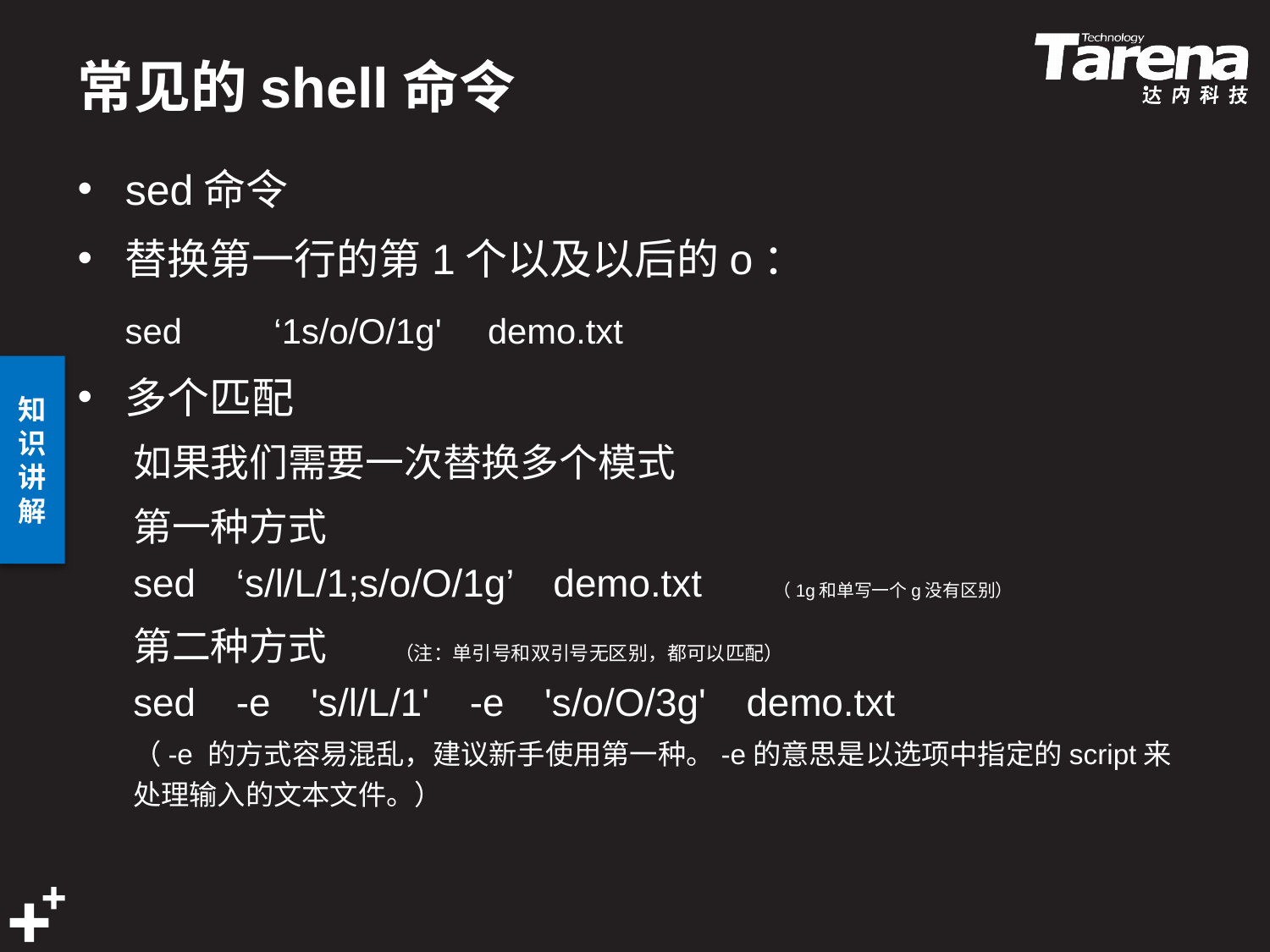

# 常见的shell命令
sed命令
替换第一行的第1个以及以后的o： 
    sed    ‘1s/o/O/1g'  demo.txt 
多个匹配 
如果我们需要一次替换多个模式 
第一种方式  
sed  ‘s/l/L/1;s/o/O/1g’  demo.txt    （1g和单写一个g没有区别）
第二种方式   （注：单引号和双引号无区别，都可以匹配）
sed  -e  's/l/L/1'  -e  's/o/O/3g'  demo.txt
（-e 的方式容易混乱，建议新手使用第一种。-e的意思是以选项中指定的script来处理输入的文本文件。）